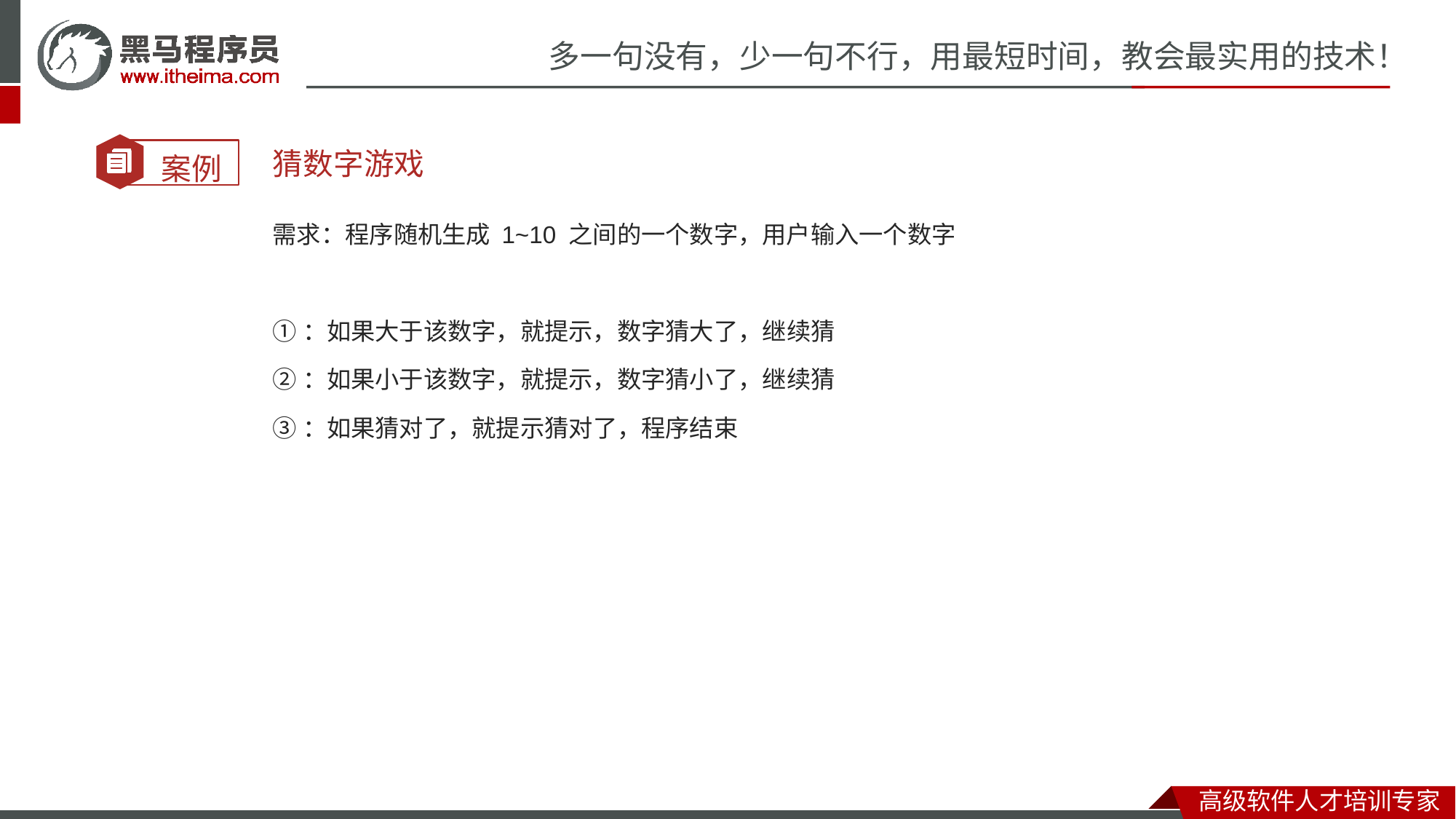

猜数字游戏
需求：程序随机生成 1~10 之间的一个数字，用户输入一个数字

①：如果大于该数字，就提示，数字猜大了，继续猜
②：如果小于该数字，就提示，数字猜小了，继续猜
③：如果猜对了，就提示猜对了，程序结束